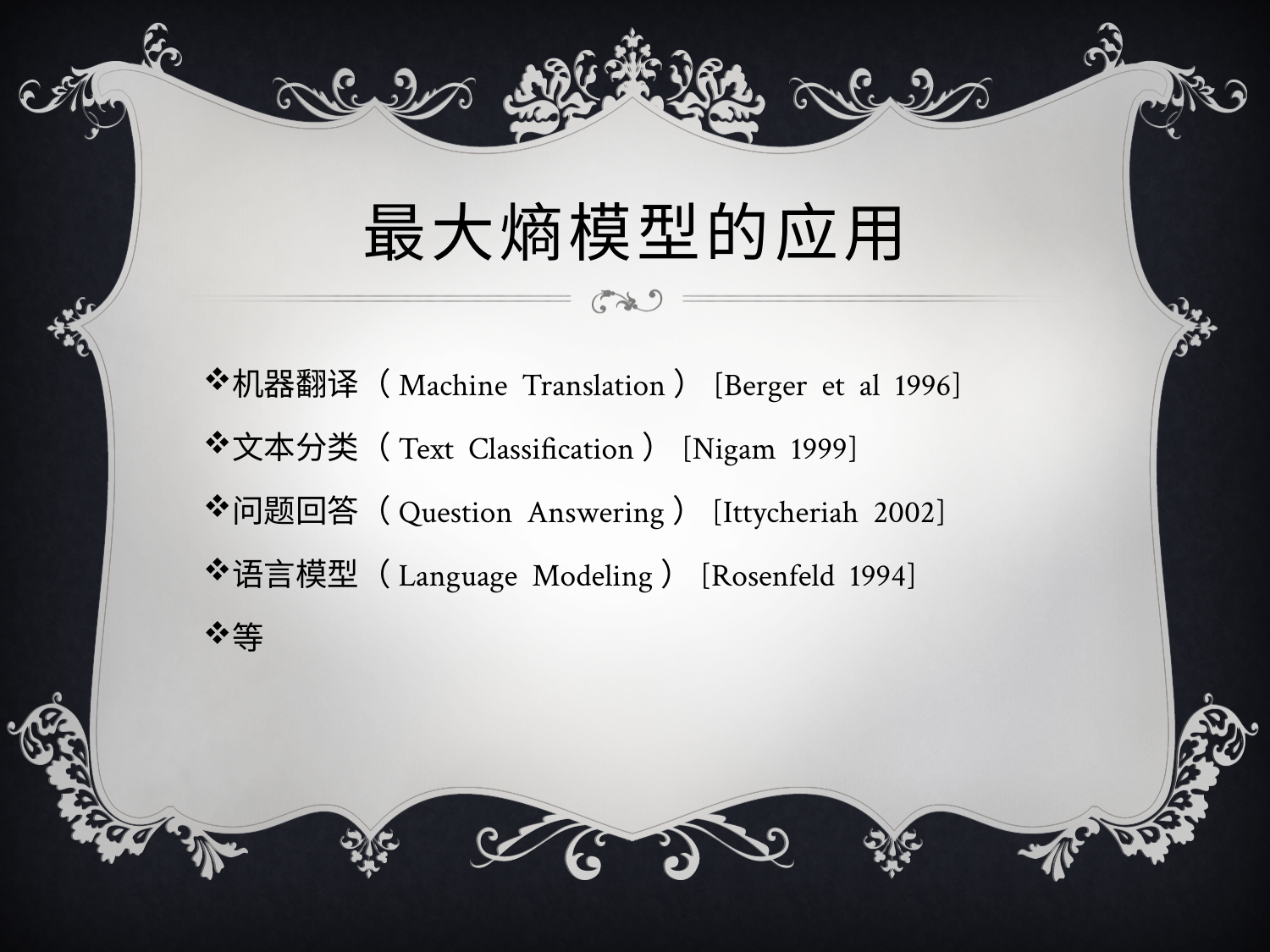

# 最大熵模型的应用
机器翻译（Machine  Translation）[Berger  et  al  1996]
文本分类（Text  Classification）[Nigam  1999]
问题回答（Question  Answering）[Ittycheriah  2002]
语言模型（Language  Modeling）[Rosenfeld  1994]
等